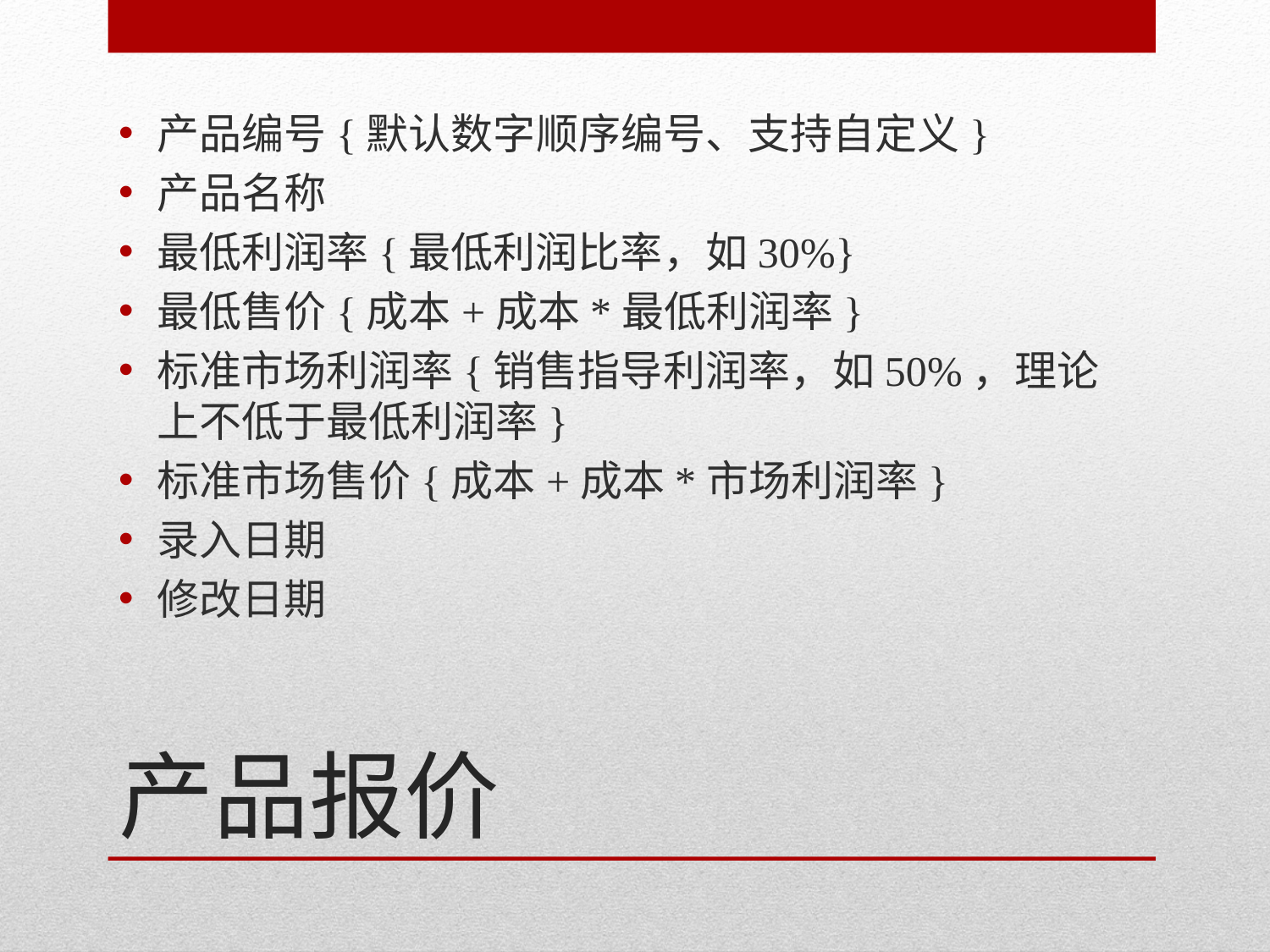

产品编号{默认数字顺序编号、支持自定义}
产品名称
最低利润率{最低利润比率，如30%}
最低售价{成本+成本*最低利润率}
标准市场利润率{销售指导利润率，如50%，理论上不低于最低利润率}
标准市场售价{成本+成本*市场利润率}
录入日期
修改日期
# 产品报价